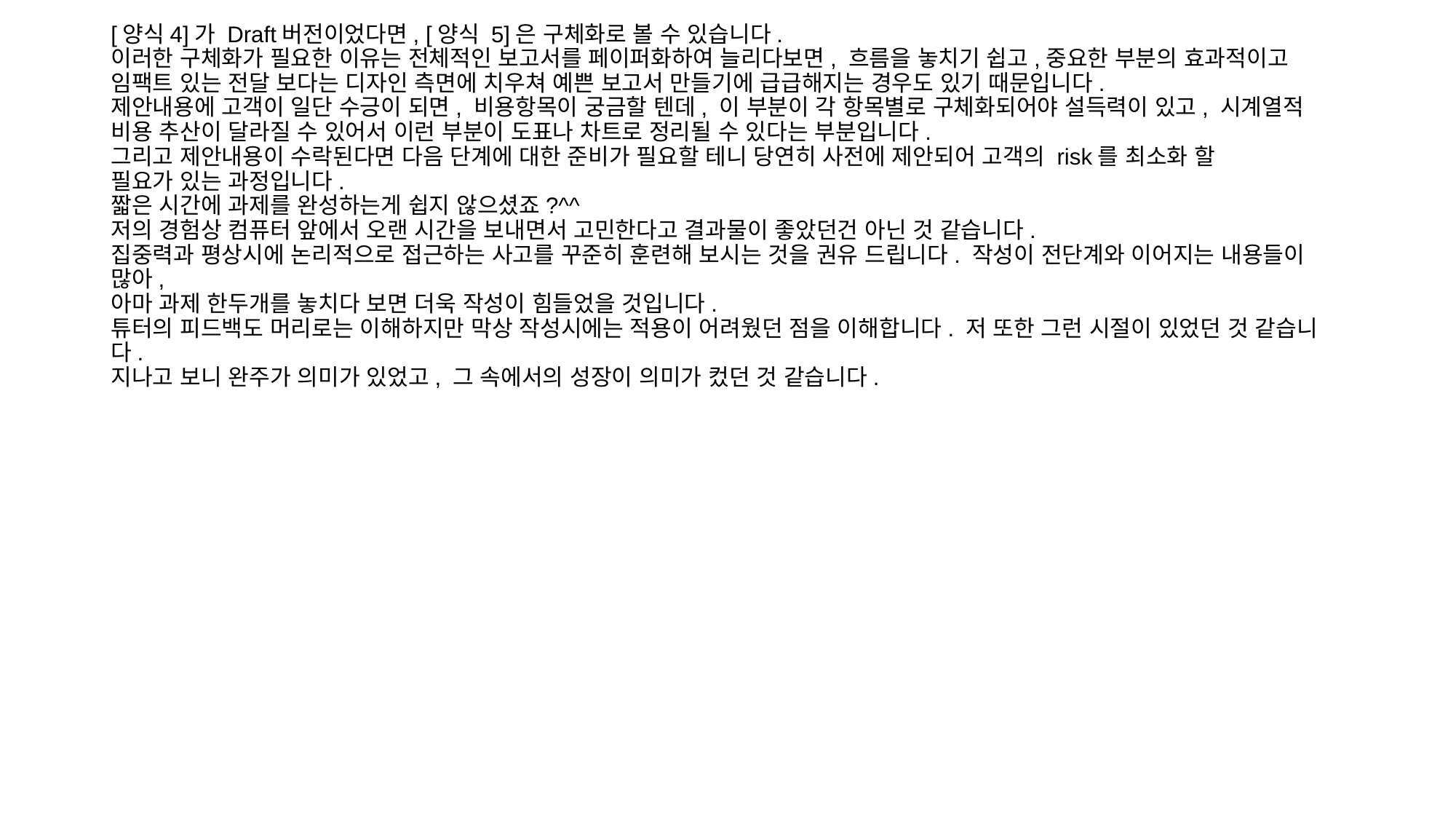

[양식4]가 Draft버전이었다면, [양식 5]은 구체화로 볼 수 있습니다.
이러한 구체화가 필요한 이유는 전체적인 보고서를 페이퍼화하여 늘리다보면, 흐름을 놓치기 쉽고,중요한 부분의 효과적이고 임팩트 있는 전달 보다는 디자인 측면에 치우쳐 예쁜 보고서 만들기에 급급해지는 경우도 있기 때문입니다.
제안내용에 고객이 일단 수긍이 되면, 비용항목이 궁금할 텐데, 이 부분이 각 항목별로 구체화되어야 설득력이 있고, 시계열적 비용 추산이 달라질 수 있어서 이런 부분이 도표나 차트로 정리될 수 있다는 부분입니다.
그리고 제안내용이 수락된다면 다음 단계에 대한 준비가 필요할 테니 당연히 사전에 제안되어 고객의 risk를 최소화 할
필요가 있는 과정입니다.
짧은 시간에 과제를 완성하는게 쉽지 않으셨죠?^^
저의 경험상 컴퓨터 앞에서 오랜 시간을 보내면서 고민한다고 결과물이 좋았던건 아닌 것 같습니다.
집중력과 평상시에 논리적으로 접근하는 사고를 꾸준히 훈련해 보시는 것을 권유 드립니다. 작성이 전단계와 이어지는 내용들이 많아,
아마 과제 한두개를 놓치다 보면 더욱 작성이 힘들었을 것입니다.
튜터의 피드백도 머리로는 이해하지만 막상 작성시에는 적용이 어려웠던 점을 이해합니다. 저 또한 그런 시절이 있었던 것 같습니다.
지나고 보니 완주가 의미가 있었고, 그 속에서의 성장이 의미가 컸던 것 같습니다.